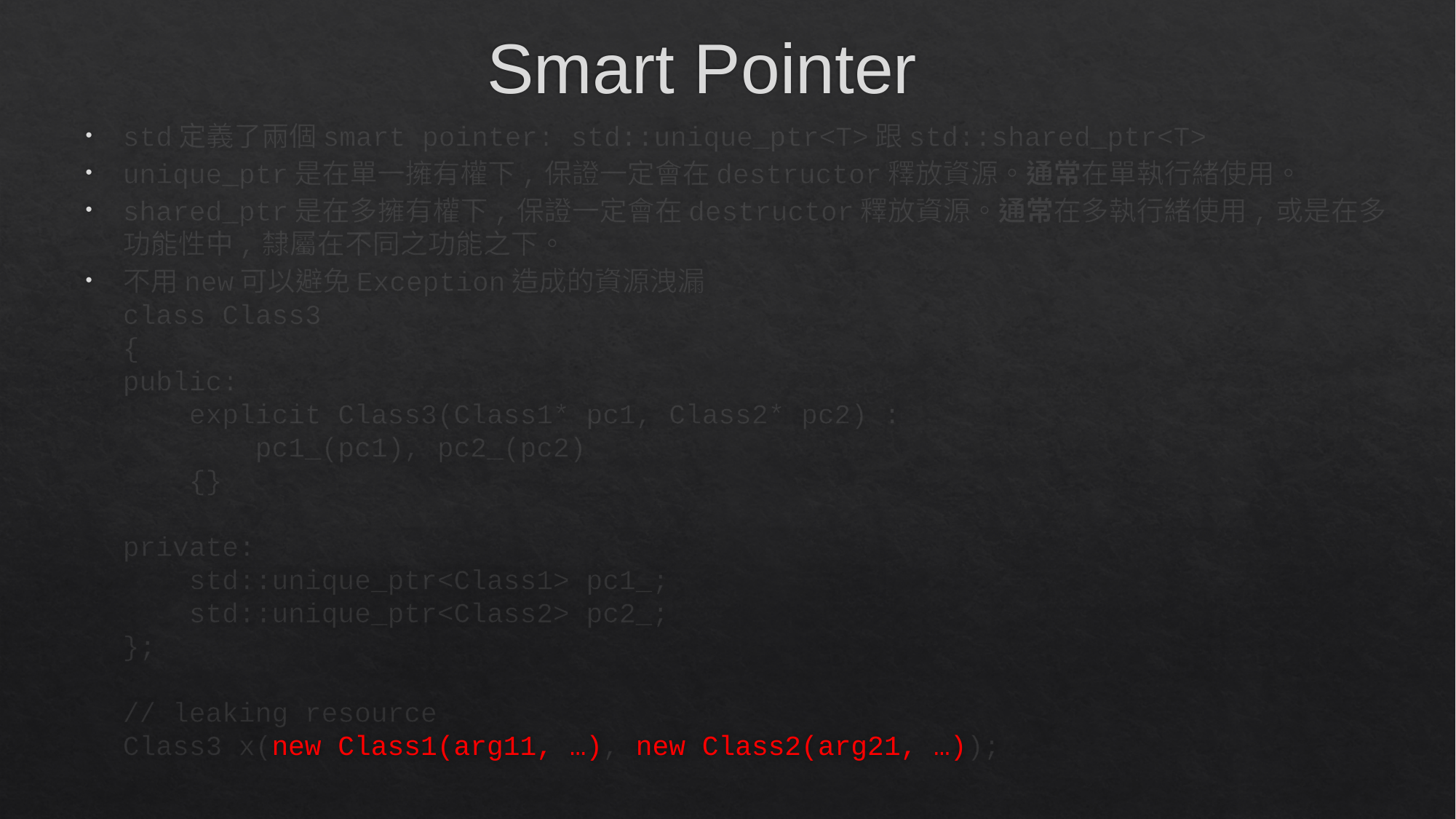

# Smart Pointer
std定義了兩個smart pointer: std::unique_ptr<T>跟std::shared_ptr<T>
unique_ptr是在單一擁有權下,保證一定會在destructor釋放資源。通常在單執行緒使用。
shared_ptr是在多擁有權下,保證一定會在destructor釋放資源。通常在多執行緒使用,或是在多功能性中,隸屬在不同之功能之下。
不用new可以避免Exception造成的資源洩漏
class Class3
{
public:
    explicit Class3(Class1* pc1, Class2* pc2) :
        pc1_(pc1), pc2_(pc2)
    {}
private:
    std::unique_ptr<Class1> pc1_;
    std::unique_ptr<Class2> pc2_;
};
// leaking resource
Class3 x(new Class1(arg11, …), new Class2(arg21, …));